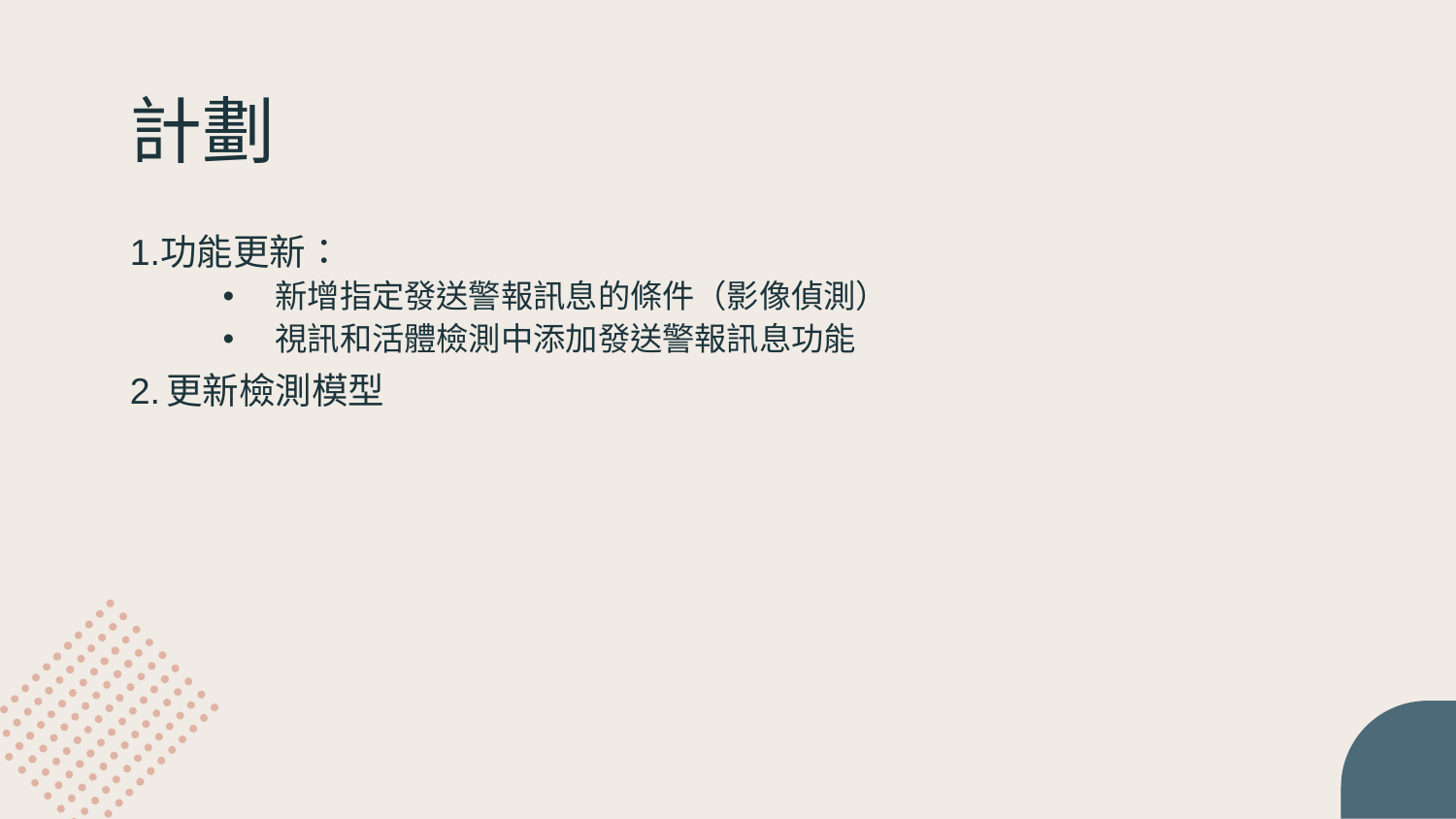

# 計劃
功能更新：
新增指定發送警報訊息的條件（影像偵測）
視訊和活體檢測中添加發送警報訊息功能
更新檢測模型